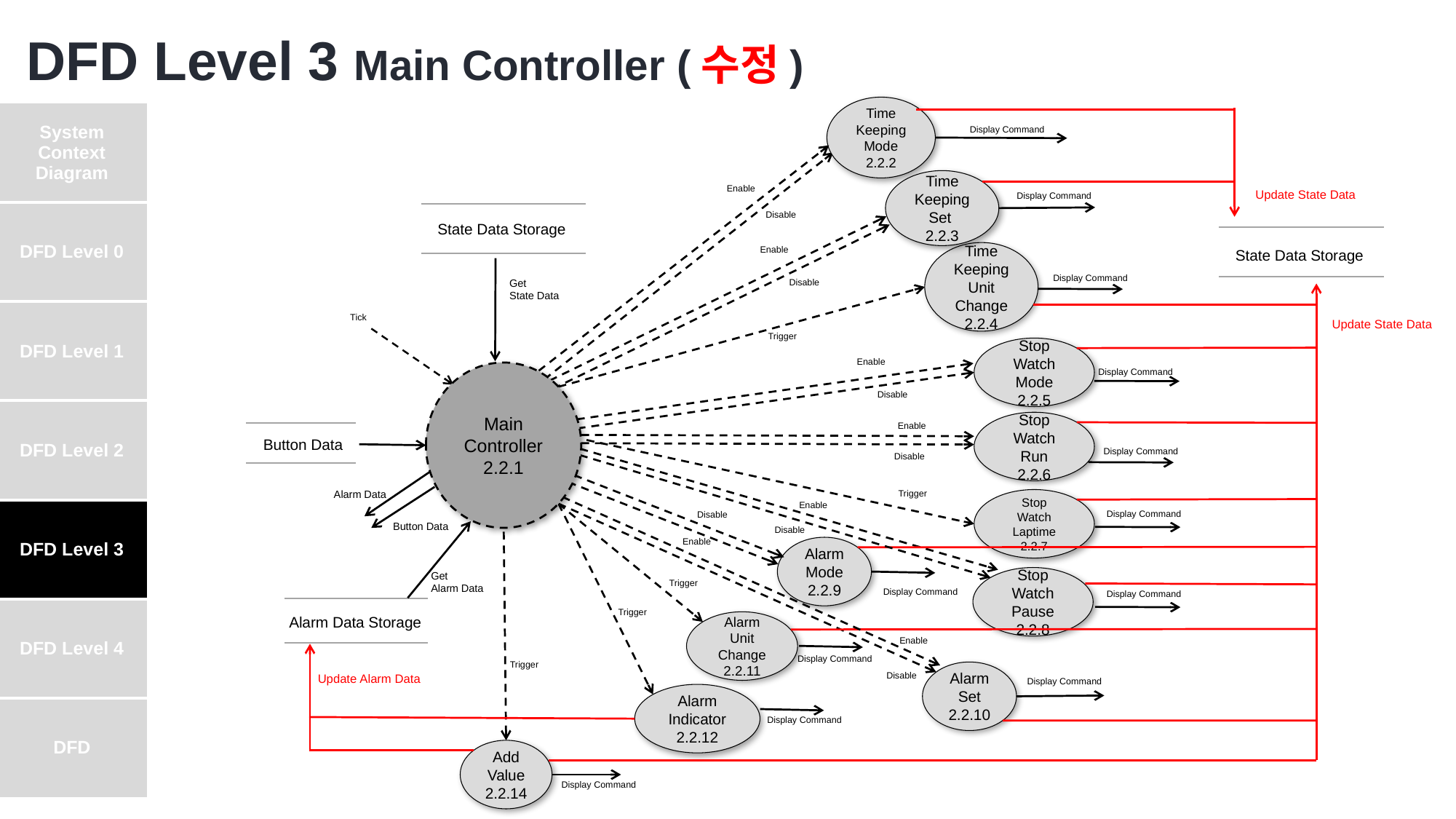

DFD Level 3 Main Controller (수정)
Time Keeping Mode
2.2.2
Display Command
Time Keeping Set
2.2.3
Display Command
Enable
Update State Data
Disable
State Data Storage
State Data Storage
Enable
Time Keeping Unit Change
2.2.4
Display Command
Get
State Data
Disable
Tick
Update State Data
Trigger
Stop
Watch
Mode
2.2.5
Enable
Display Command
Main
Controller
2.2.1
Disable
Stop
Watch
Run
2.2.6
Enable
Button Data
Display Command
Disable
Alarm Data
Trigger
Stop
Watch
Laptime
2.2.7
Enable
Display Command
Disable
Button Data
Disable
Enable
Alarm Mode
2.2.9
Get
Alarm Data
Stop
Watch
Pause
2.2.8
Trigger
Display Command
Display Command
Alarm Data Storage
Trigger
Alarm Unit Change
2.2.11
Enable
Display Command
Trigger
Alarm Set
2.2.10
Disable
Update Alarm Data
Display Command
Alarm
Indicator
2.2.12
Display Command
Add Value
2.2.14
Display Command
| System Context Diagram |
| --- |
| DFD Level 0 |
| DFD Level 1 |
| DFD Level 2 |
| DFD Level 3 |
| DFD Level 4 |
| DFD |